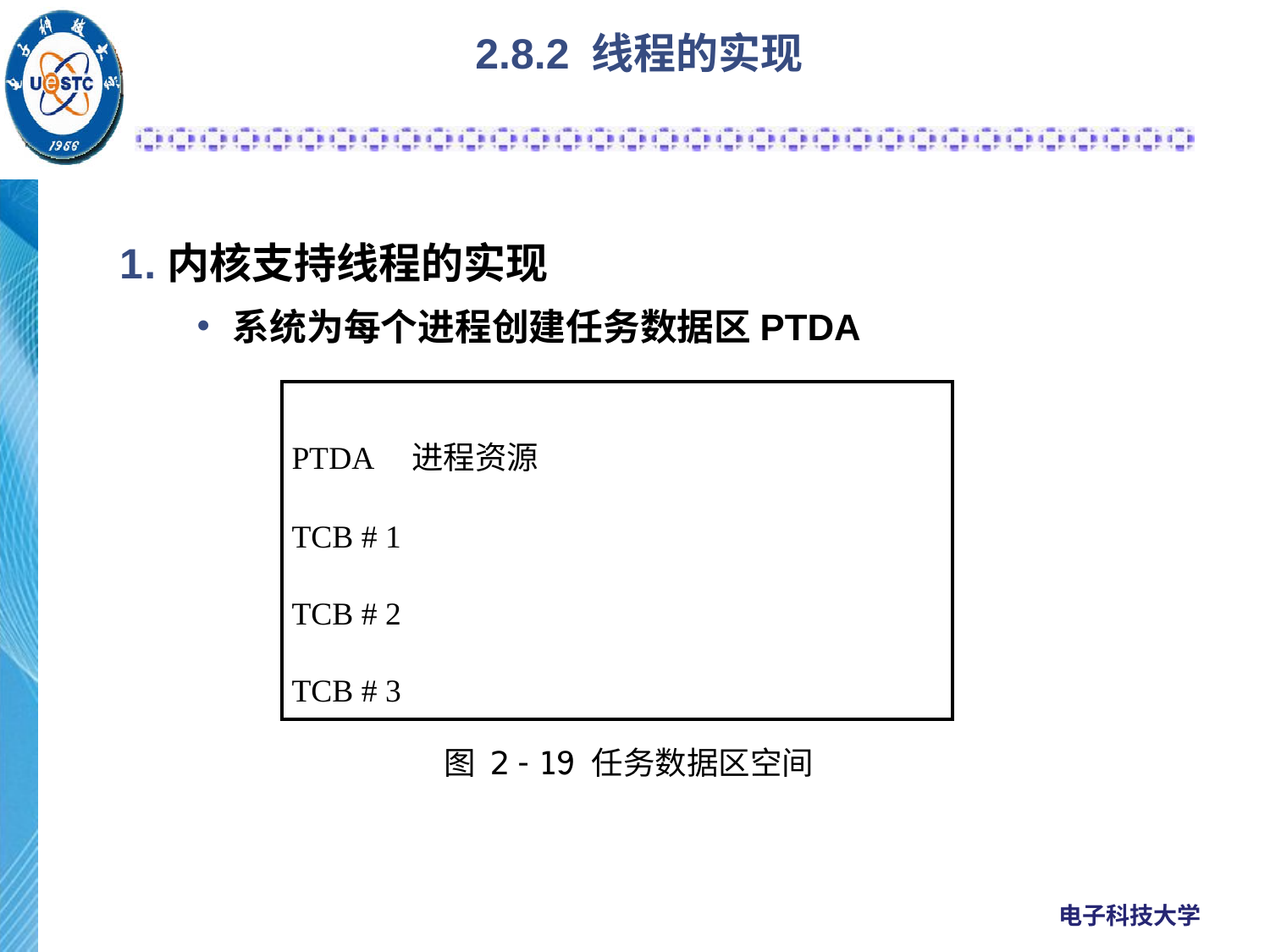

# 2.8.2 线程的实现
内核支持线程的实现
系统为每个进程创建任务数据区PTDA
| PTDA 进程资源 TCB # 1 TCB # 2 TCB # 3 |
| --- |
图 2 - 19 任务数据区空间